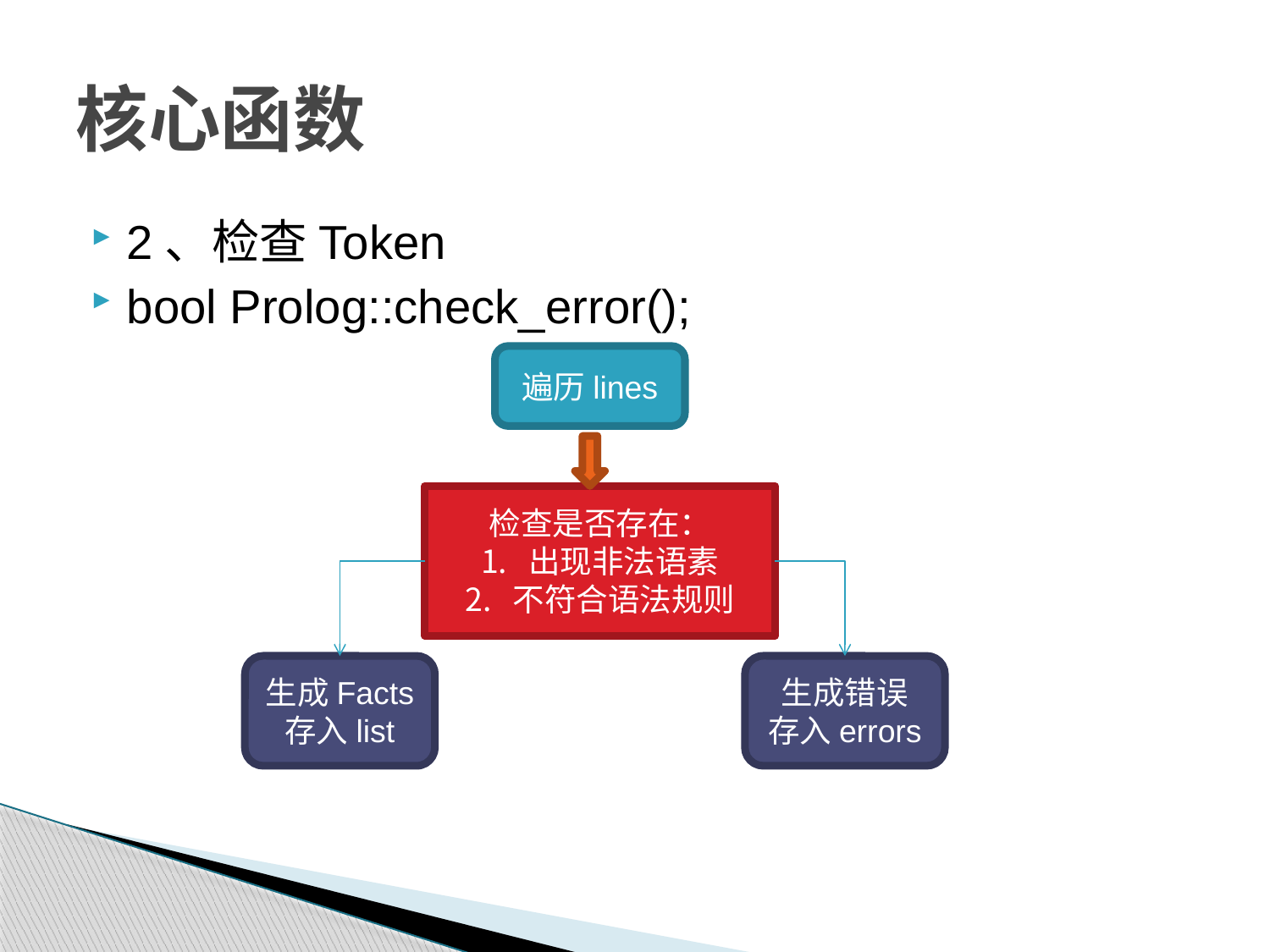

# 核心函数
2、检查Token
bool Prolog::check_error();
遍历lines

检查是否存在：
出现非法语素
不符合语法规则
生成Facts
存入list
生成错误
存入errors